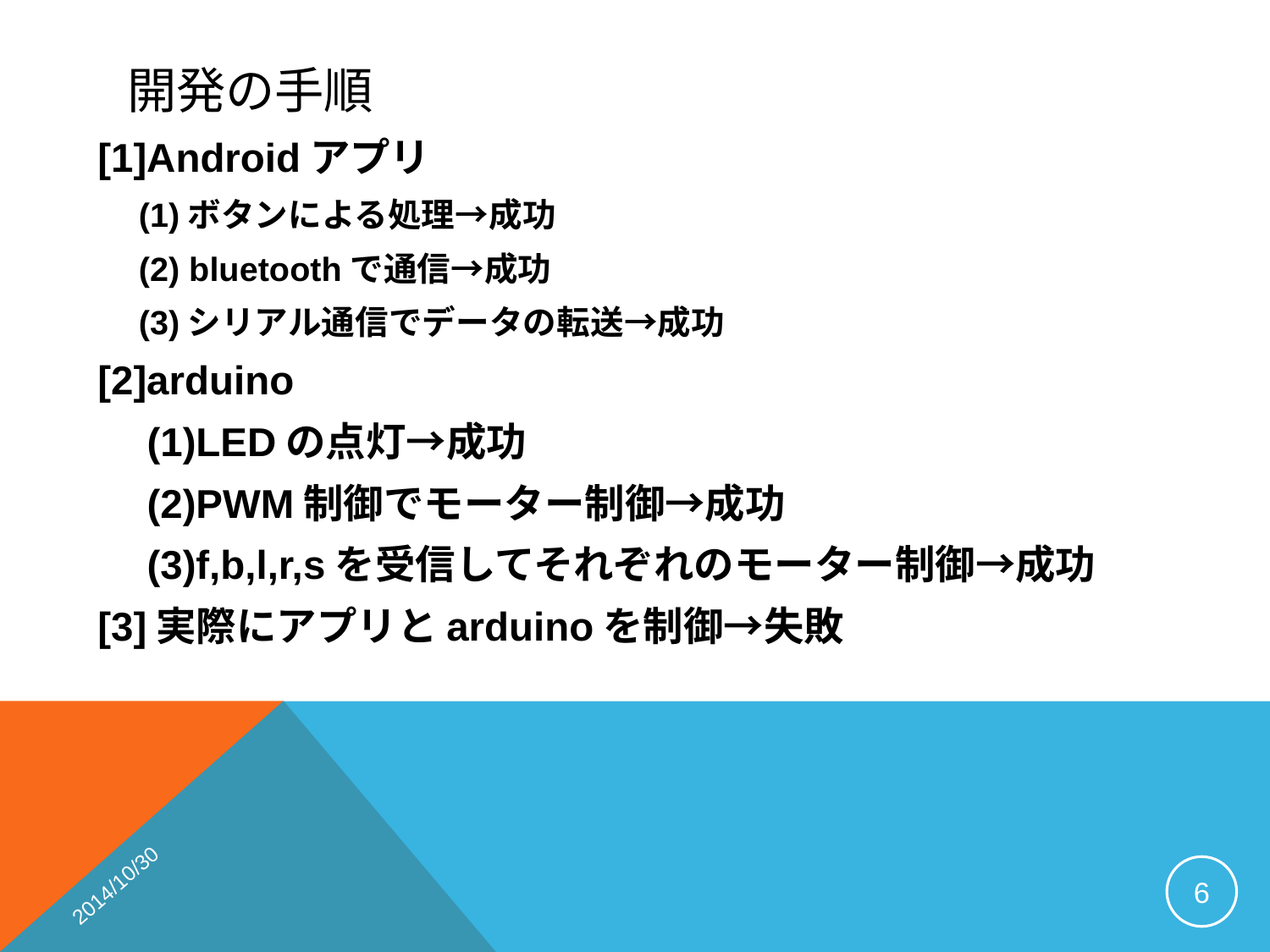

# 開発の手順
[1]Androidアプリ
　(1)ボタンによる処理→成功
　(2) bluetoothで通信→成功
　(3)シリアル通信でデータの転送→成功
[2]arduino
　(1)LEDの点灯→成功
　(2)PWM制御でモーター制御→成功
　(3)f,b,l,r,sを受信してそれぞれのモーター制御→成功
[3]実際にアプリとarduinoを制御→失敗

2014/10/30
6